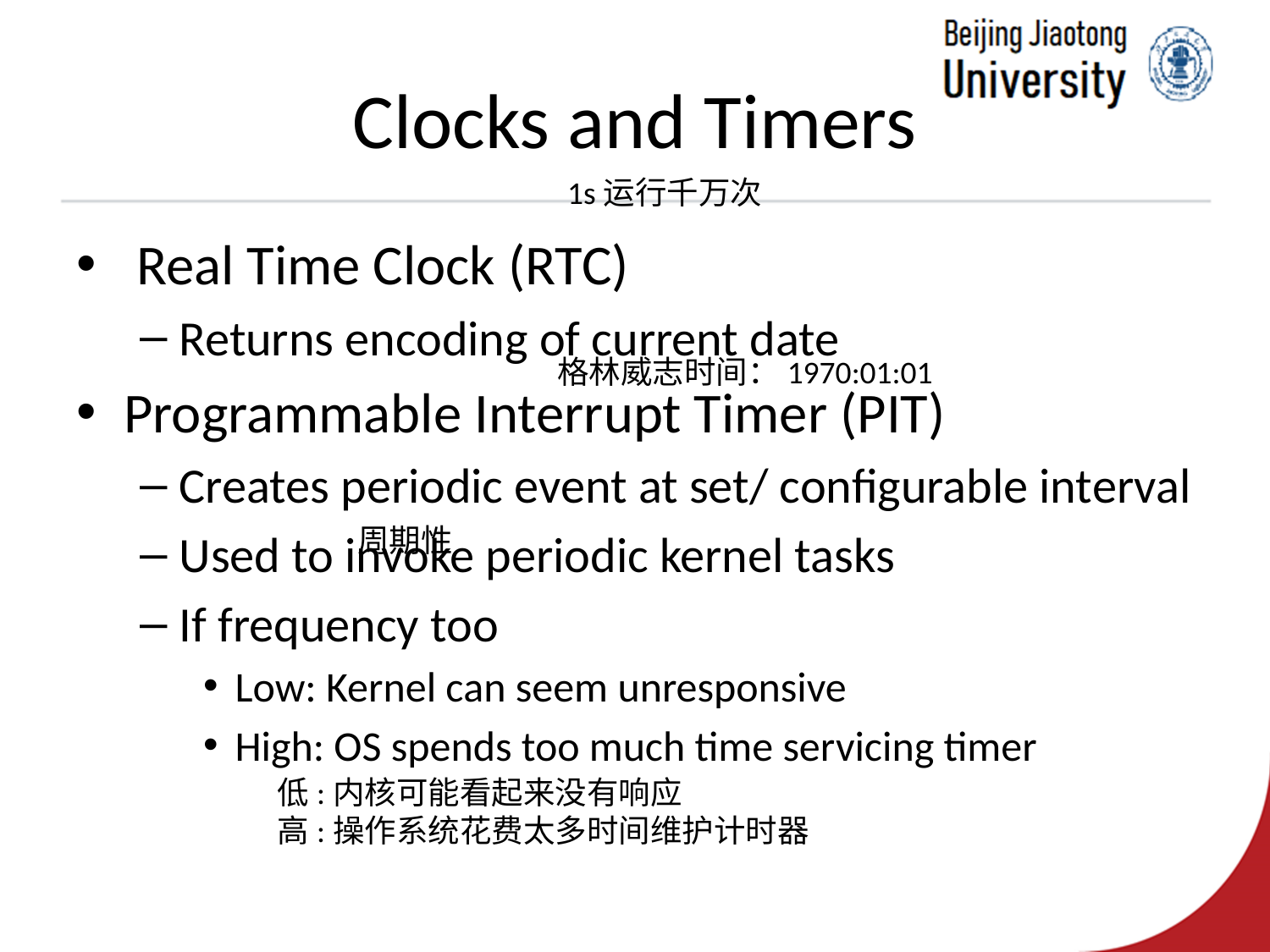

# Clocks and Timers
1s运行千万次
 Real Time Clock (RTC)
Returns encoding of current date
Programmable Interrupt Timer (PIT)
Creates periodic event at set/ configurable interval
Used to invoke periodic kernel tasks
If frequency too
Low: Kernel can seem unresponsive
High: OS spends too much time servicing timer
格林威志时间：1970:01:01
周期性
低:内核可能看起来没有响应
高:操作系统花费太多时间维护计时器